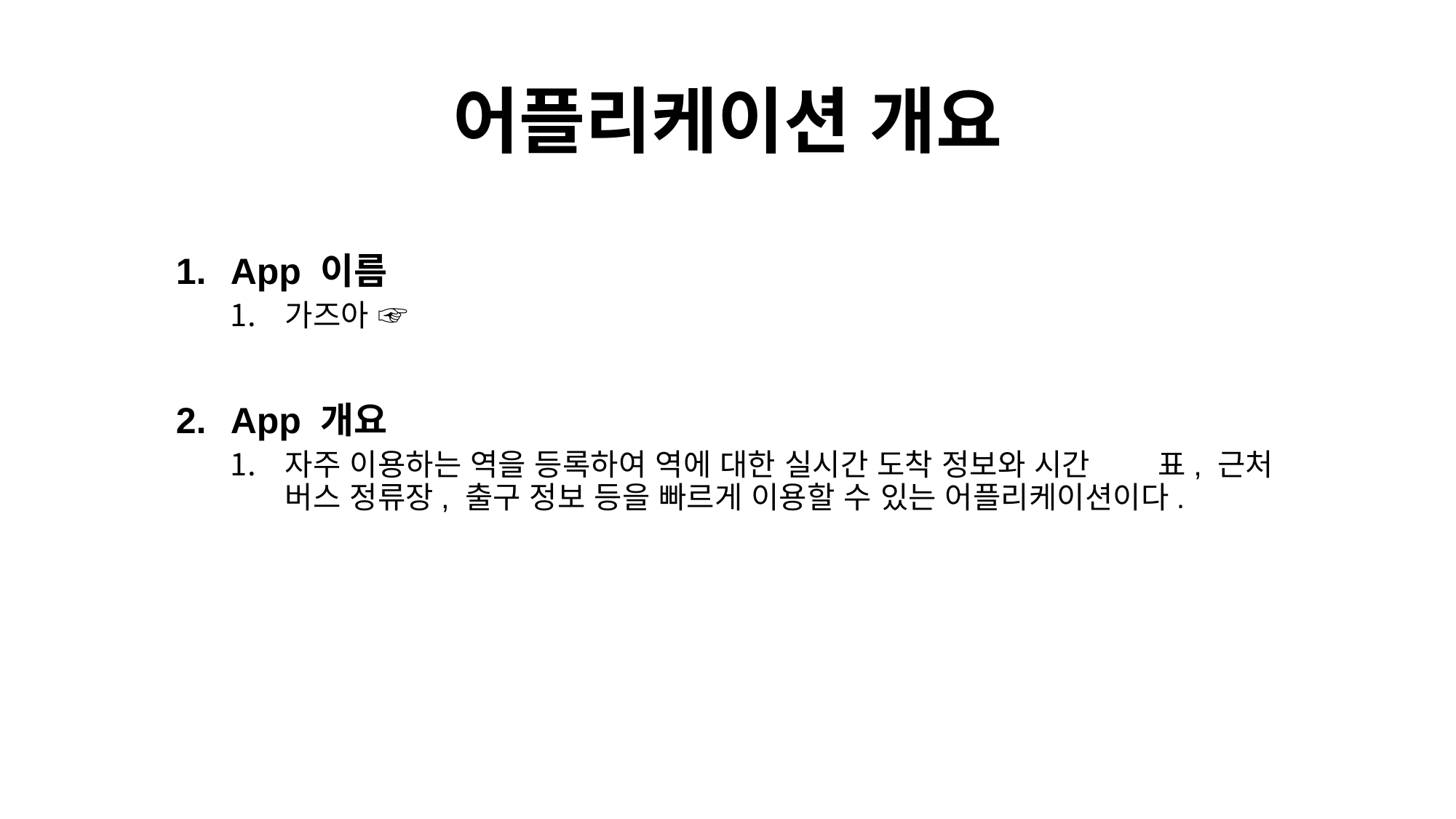

# 어플리케이션 개요
App 이름
가즈아 ☞

App 개요
자주 이용하는 역을 등록하여 역에 대한 실시간 도착 정보와 시간	표, 근처 버스 정류장, 출구 정보 등을 빠르게 이용할 수 있는 어플리케이션이다.